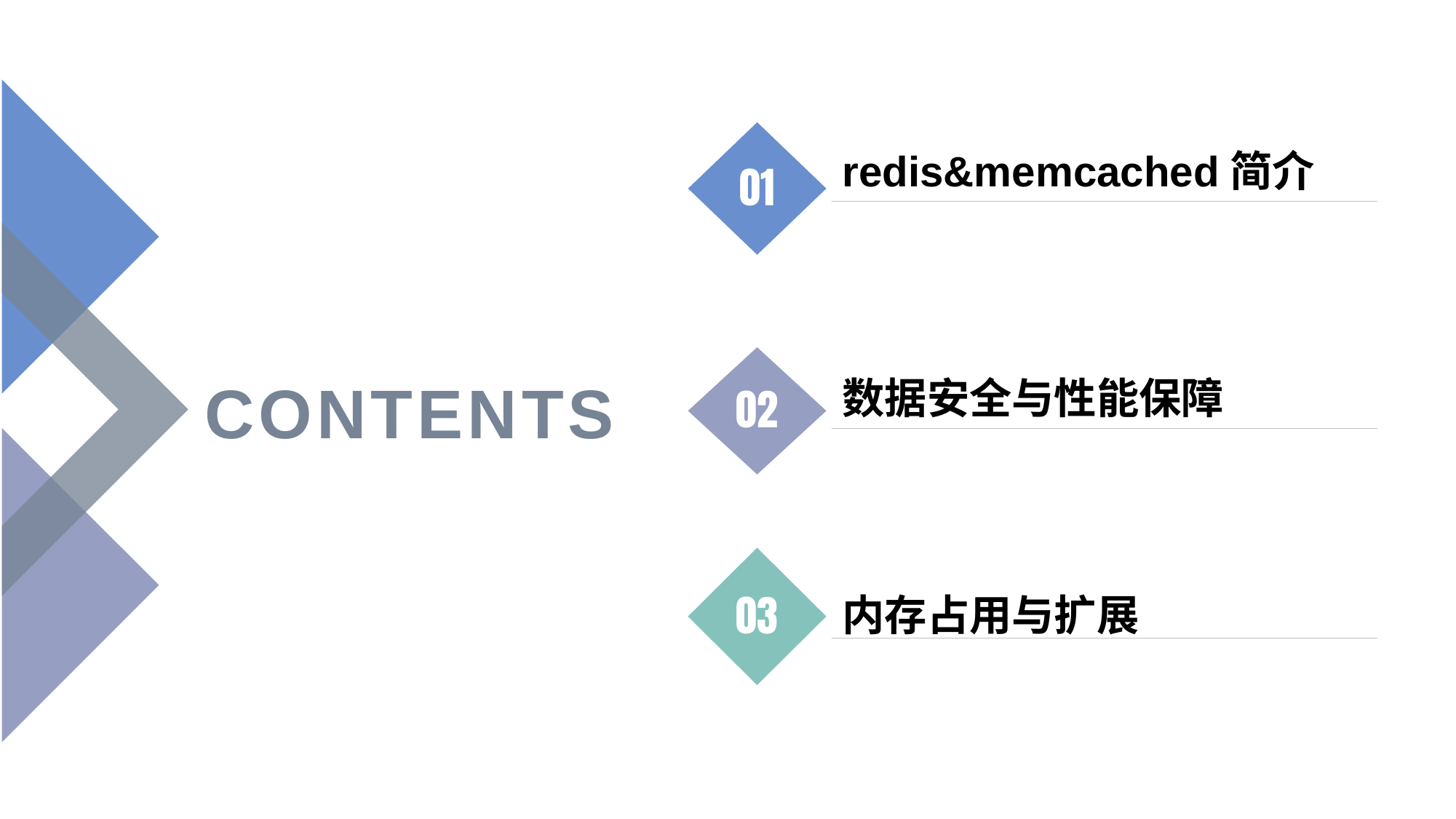

01

redis&memcached简介
02
CONTENTS
数据安全与性能保障
03
内存占用与扩展